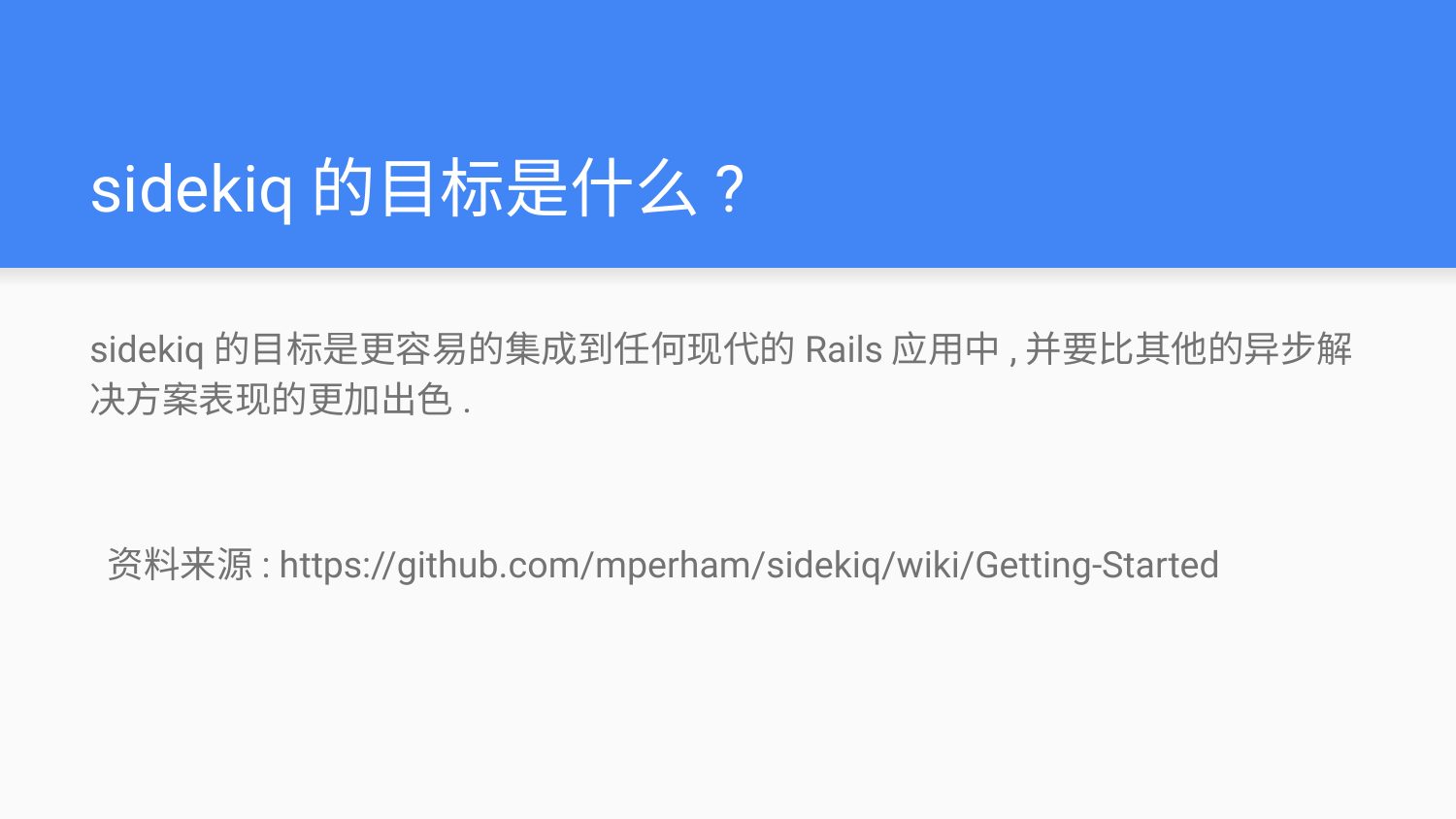

# sidekiq的目标是什么?
sidekiq的目标是更容易的集成到任何现代的Rails应用中,并要比其他的异步解决方案表现的更加出色.

 资料来源: https://github.com/mperham/sidekiq/wiki/Getting-Started